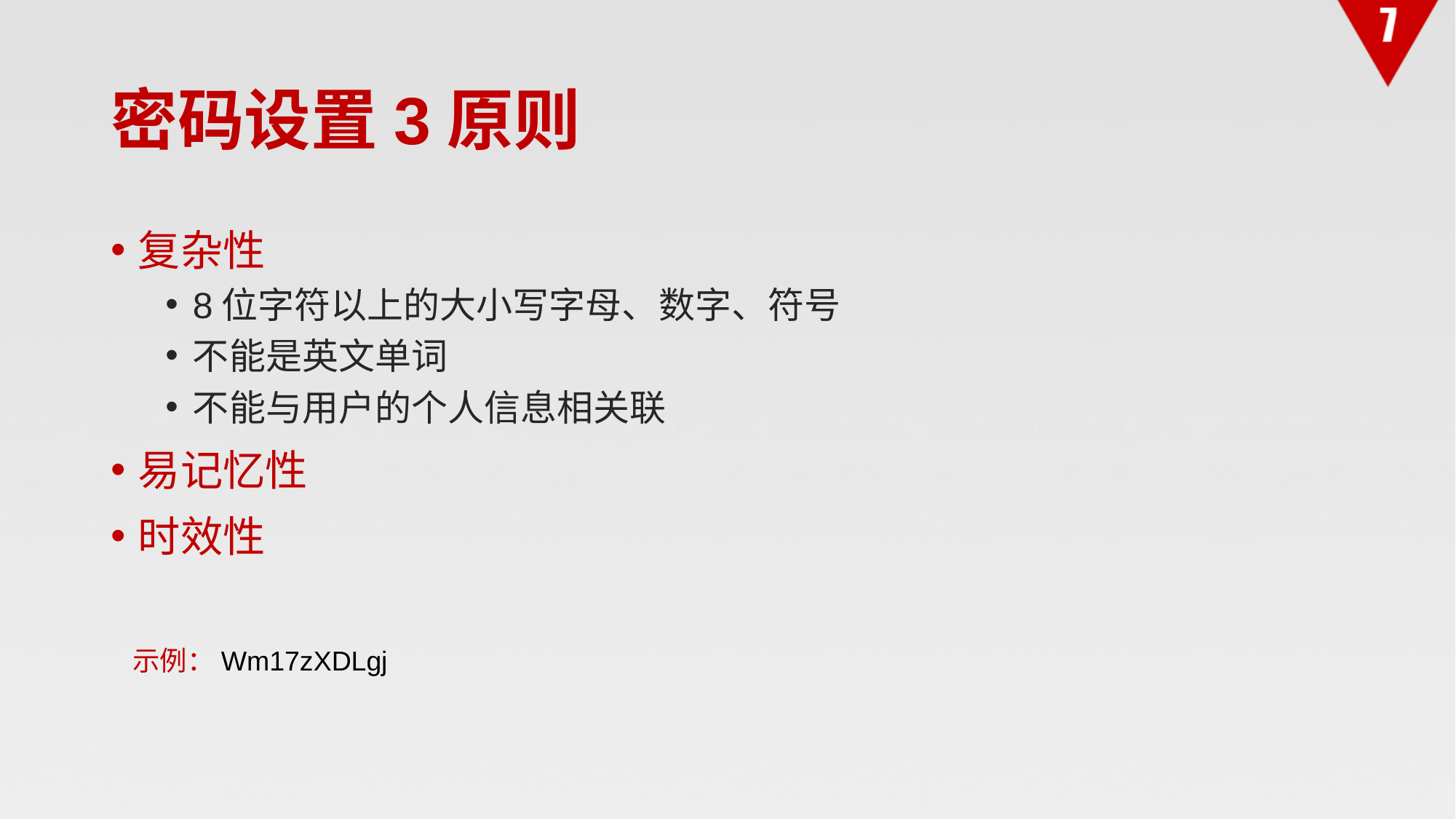

# 密码设置3原则
复杂性
8位字符以上的大小写字母、数字、符号
不能是英文单词
不能与用户的个人信息相关联
易记忆性
时效性
示例：Wm17zXDLgj